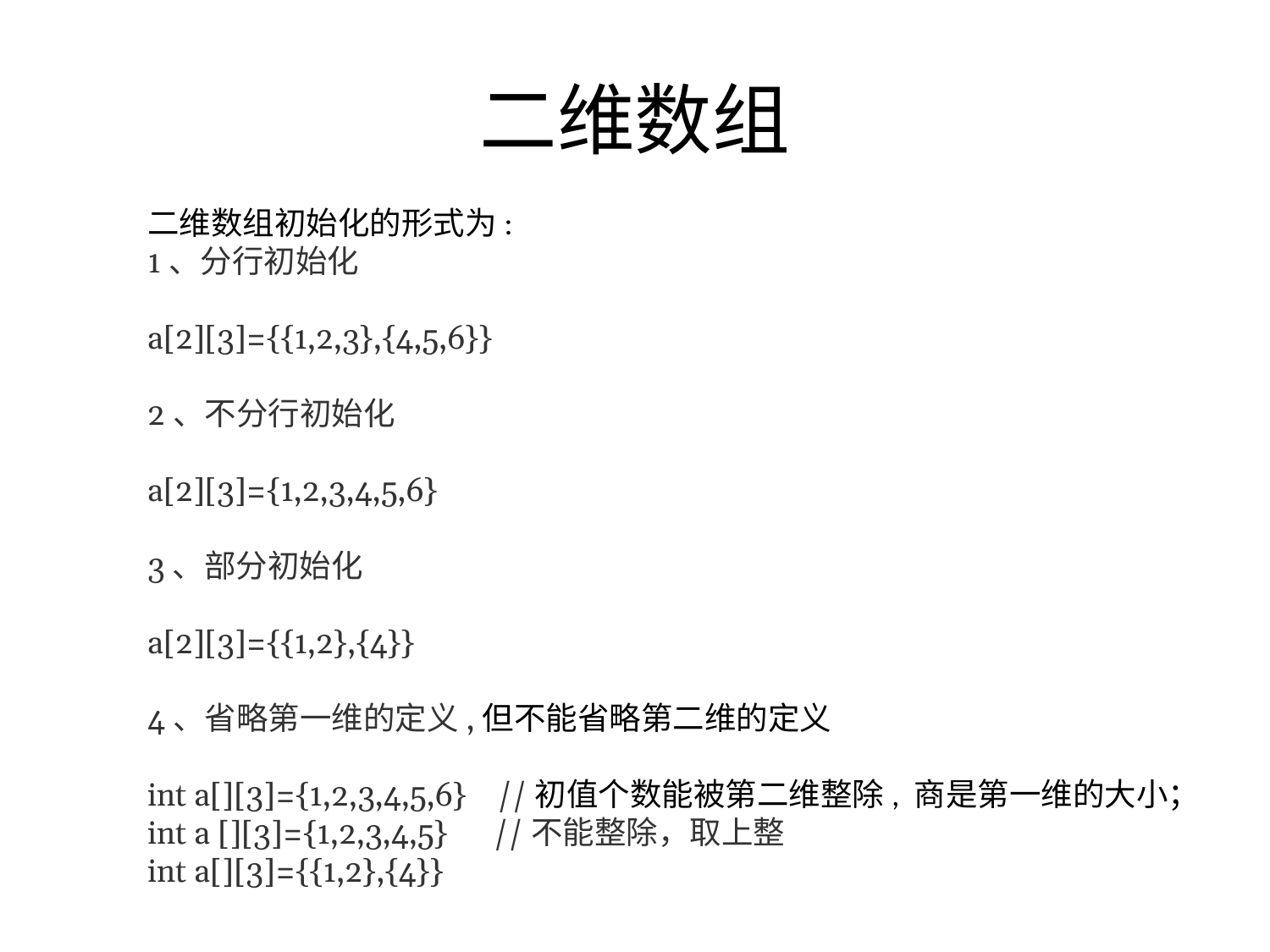

# 二维数组
二维数组初始化的形式为:
1、分行初始化

a[2][3]={{1,2,3},{4,5,6}}

2、不分行初始化

a[2][3]={1,2,3,4,5,6}

3、部分初始化

a[2][3]={{1,2},{4}}

4、省略第一维的定义,但不能省略第二维的定义

int a[][3]={1,2,3,4,5,6}    //初值个数能被第二维整除, 商是第一维的大小；
int a [][3]={1,2,3,4,5}      //不能整除，取上整
int a[][3]={{1,2},{4}}